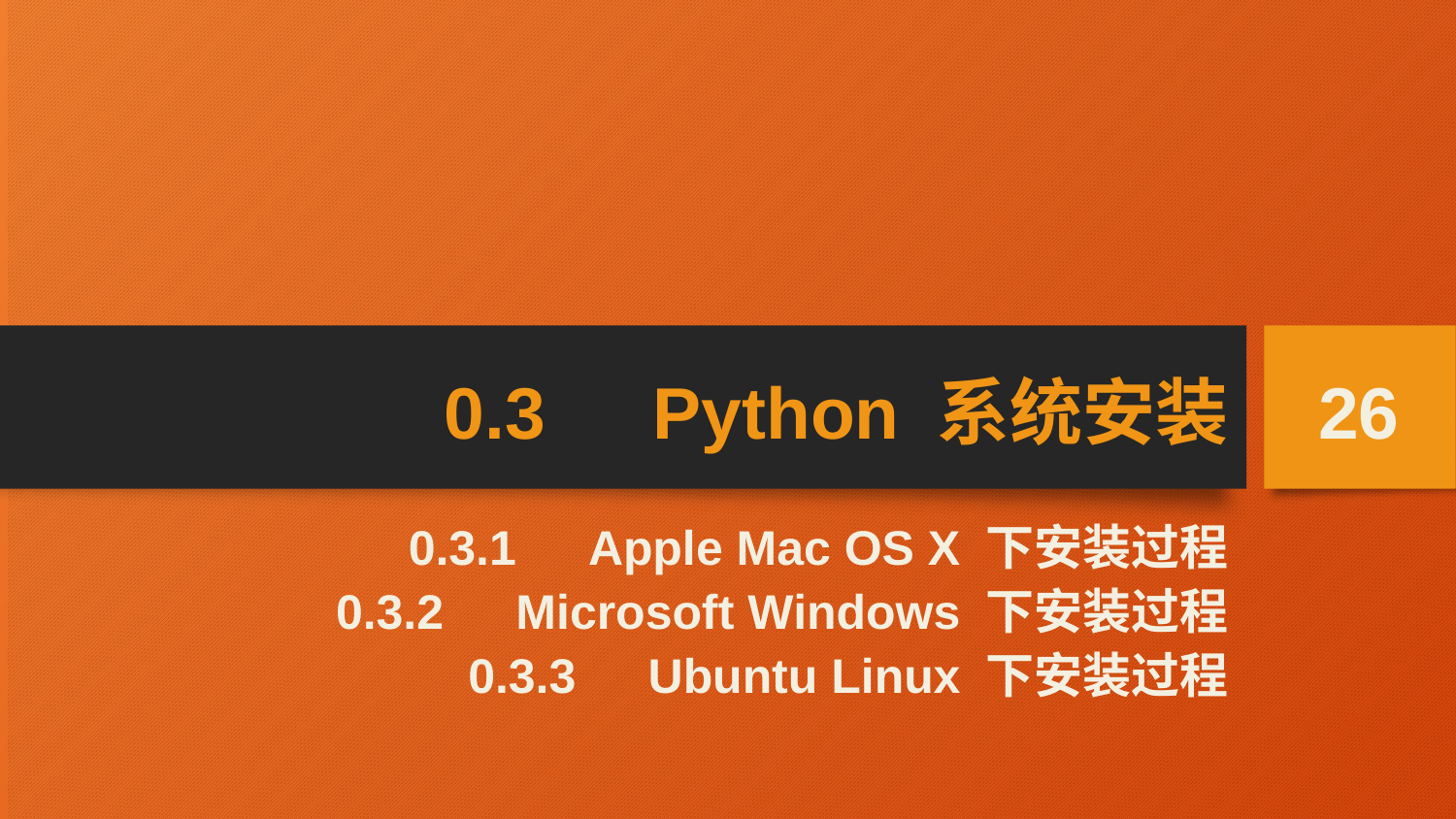

# 0.3　Python 系统安装
26
0.3.1　Apple Mac OS X 下安装过程
0.3.2　Microsoft Windows 下安装过程
0.3.3　Ubuntu Linux 下安装过程